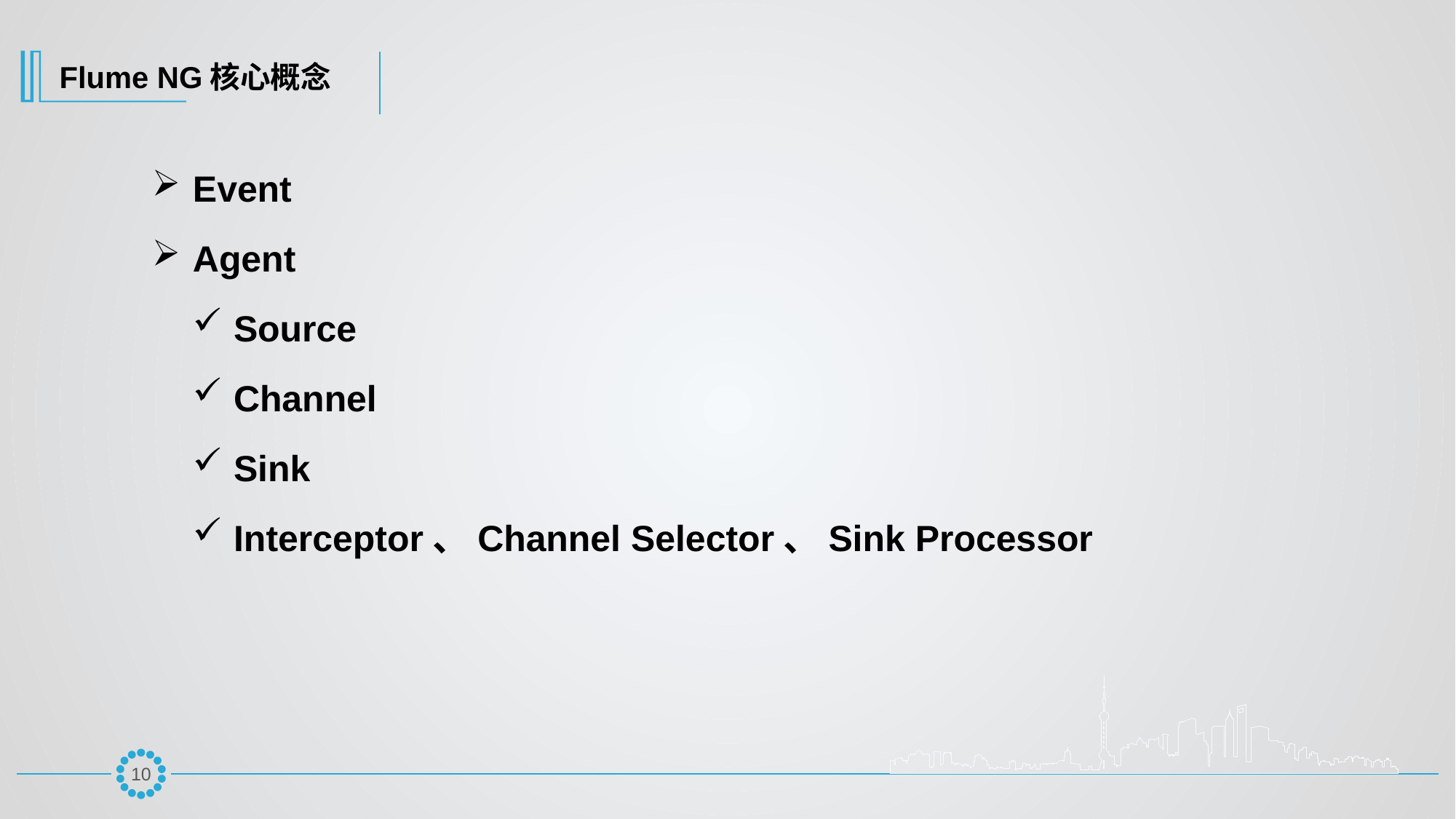

Flume NG核心概念
Event
Agent
Source
Channel
Sink
Interceptor、Channel Selector、Sink Processor
10